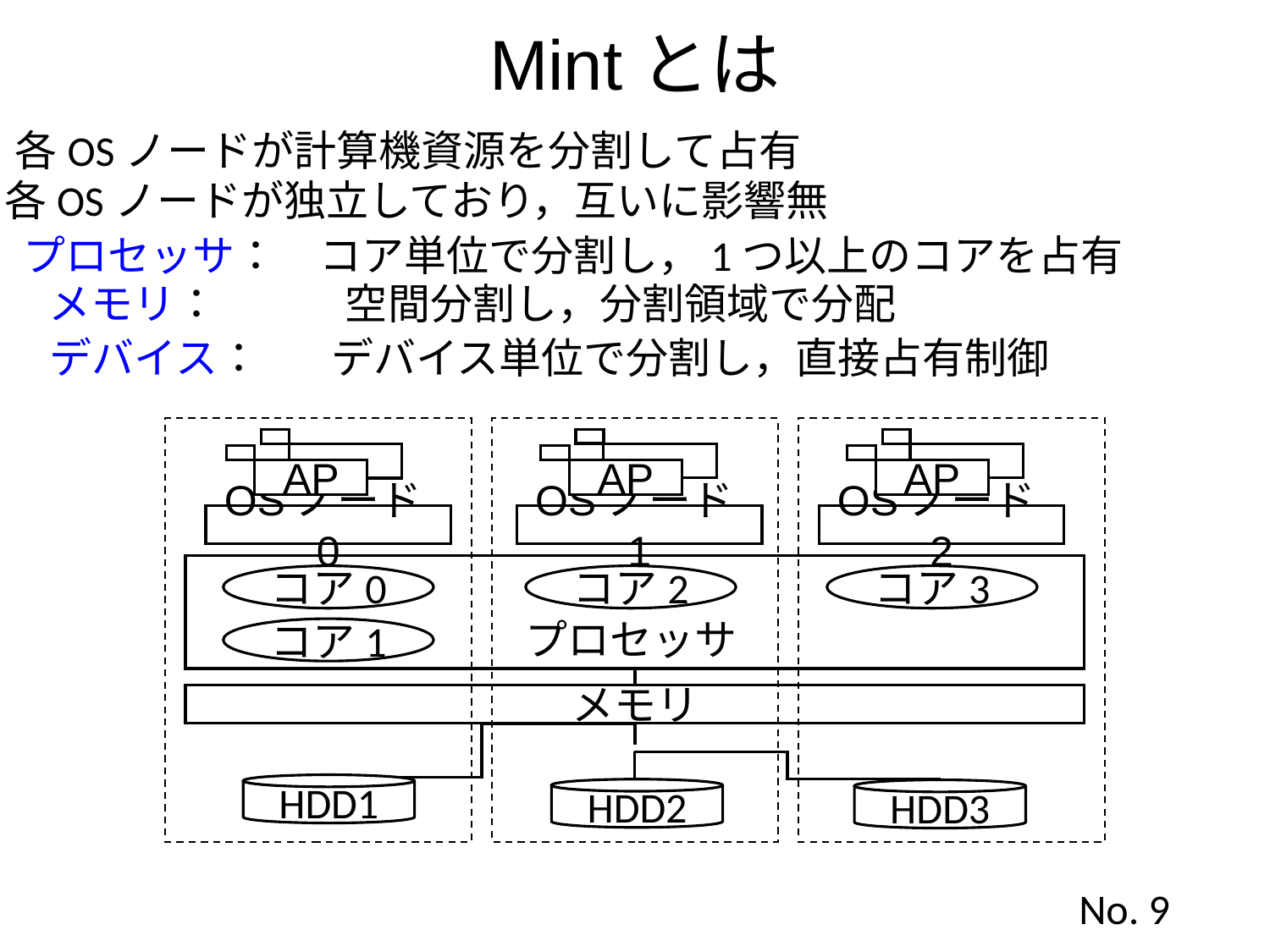

Mintとは
各OSノードが計算機資源を分割して占有
各OSノードが独立しており，互いに影響無
プロセッサ：　コア単位で分割し，1つ以上のコアを占有
メモリ：　         空間分割し，分割領域で分配
デバイス：　   デバイス単位で分割し，直接占有制御

AP

AP

AP
OSノード0
OSノード1
OSノード2

コア0
コア2
コア3
プロセッサ
コア1
メモリ
HDD1
HDD2
HDD3
No. 9